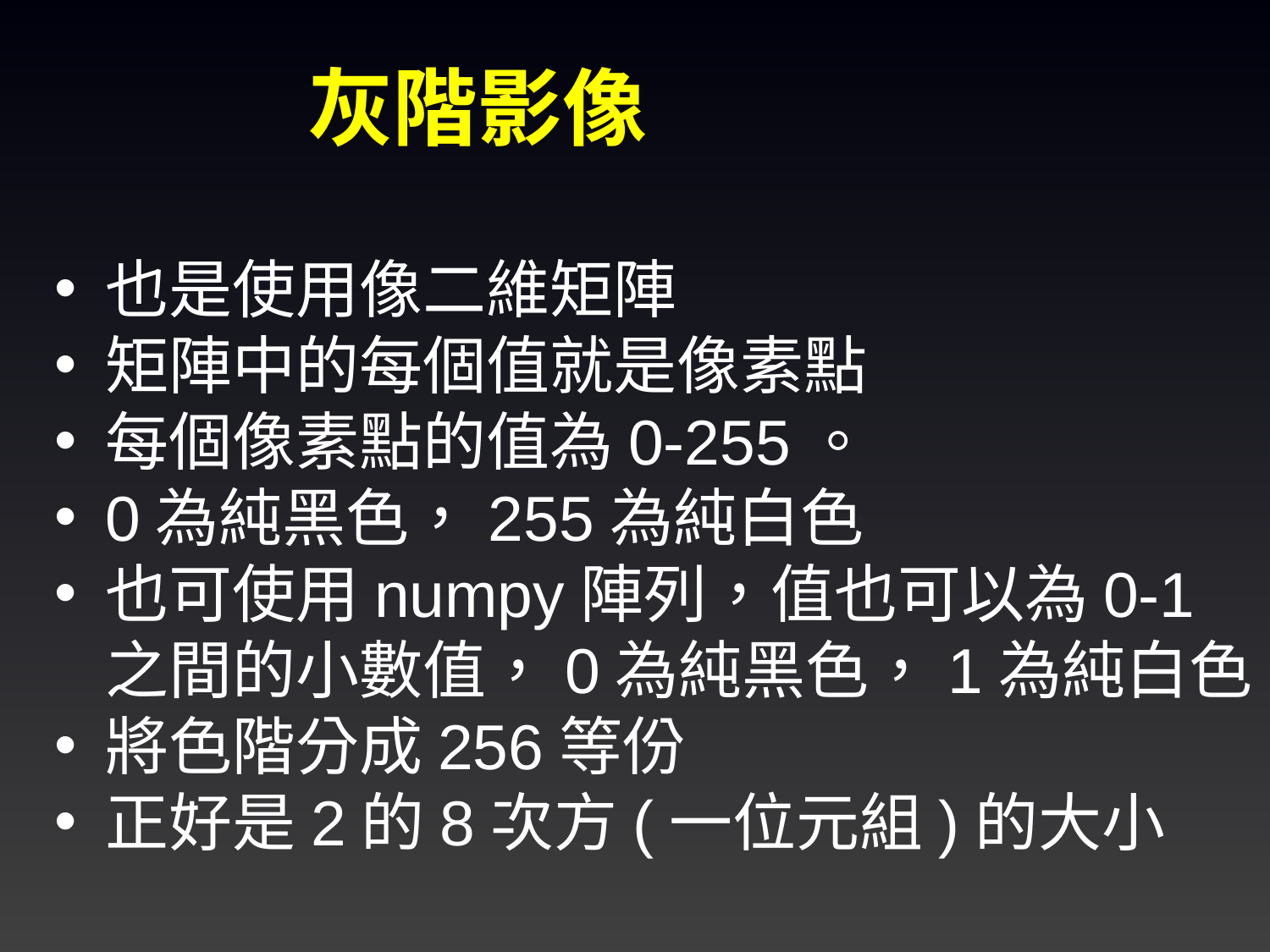

灰階影像
也是使用像二維矩陣
矩陣中的每個值就是像素點
每個像素點的值為0-255。
0為純黑色，255為純白色
也可使用numpy陣列，值也可以為0-1之間的小數值，0為純黑色，1為純白色
將色階分成256等份
正好是2的8次方(一位元組)的大小